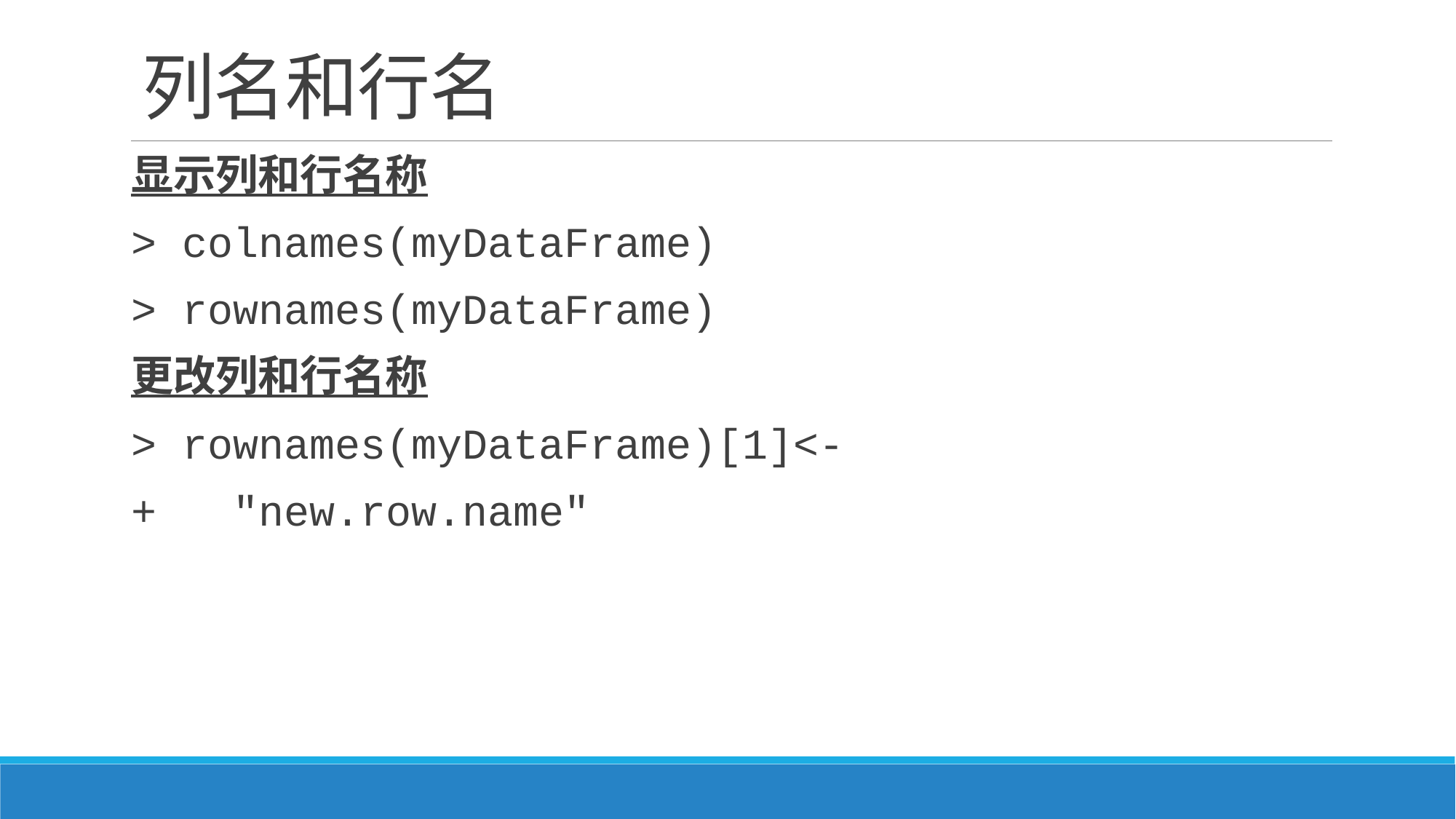

# 列名和行名
显示列和行名称
> colnames(myDataFrame)
> rownames(myDataFrame)
更改列和行名称
> rownames(myDataFrame)[1]<-
+   "new.row.name"